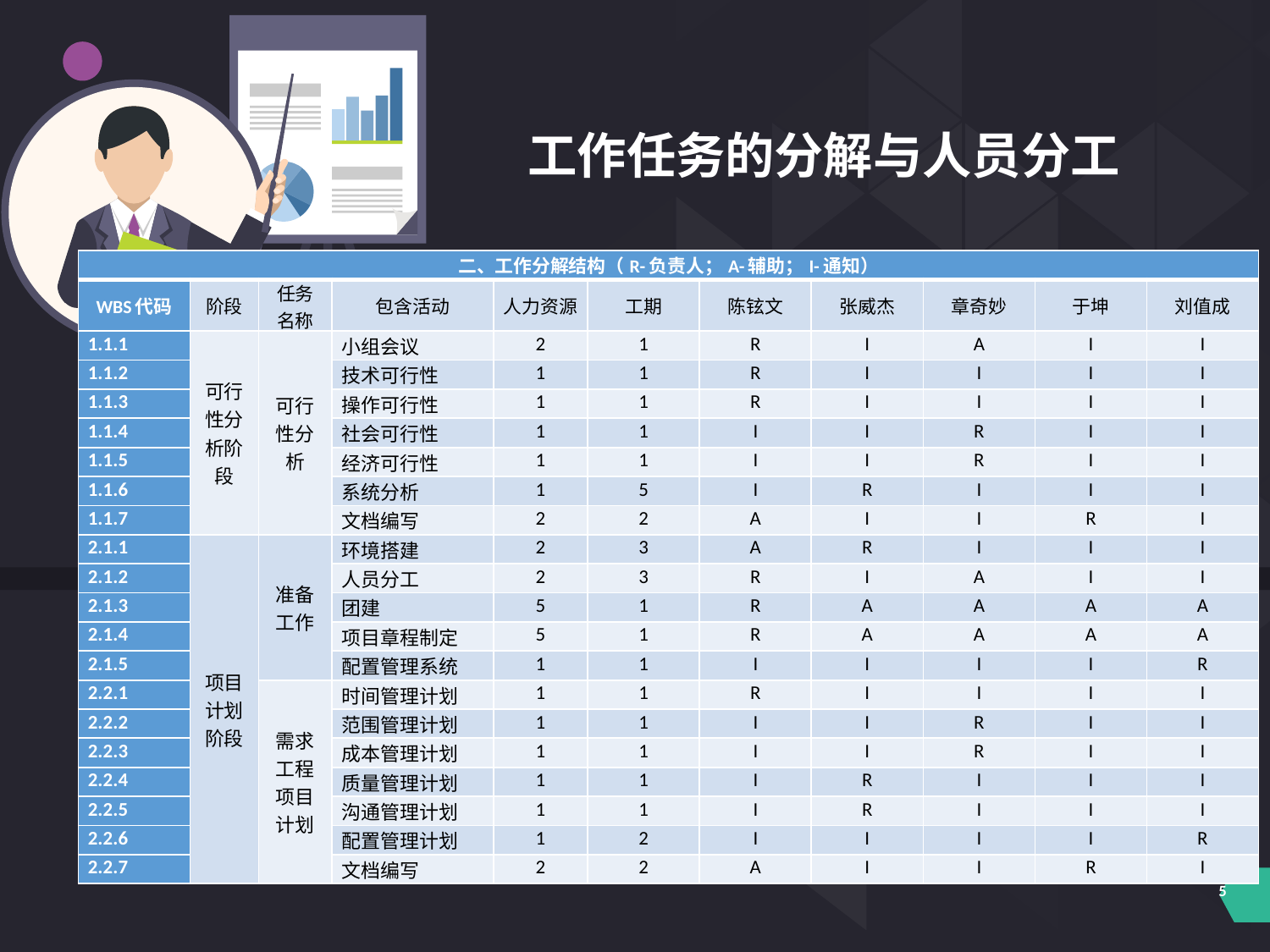

工作任务的分解与人员分工
| 二、工作分解结构（R-负责人；A-辅助；I-通知） |  |  |  |  |  |  |  |  |  |  |
| --- | --- | --- | --- | --- | --- | --- | --- | --- | --- | --- |
| WBS代码 | 阶段 | 任务名称 | 包含活动 | 人力资源 | 工期 | 陈铉文 | 张威杰 | 章奇妙 | 于坤 | 刘值成 |
| 1.1.1 | 可行性分析阶段 | 可行性分析 | 小组会议 | 2 | 1 | R | I | A | I | I |
| 1.1.2 |  |  | 技术可行性 | 1 | 1 | R | I | I | I | I |
| 1.1.3 |  |  | 操作可行性 | 1 | 1 | R | I | I | I | I |
| 1.1.4 |  |  | 社会可行性 | 1 | 1 | I | I | R | I | I |
| 1.1.5 |  |  | 经济可行性 | 1 | 1 | I | I | R | I | I |
| 1.1.6 |  |  | 系统分析 | 1 | 5 | I | R | I | I | I |
| 1.1.7 |  |  | 文档编写 | 2 | 2 | A | I | I | R | I |
| 2.1.1 | 项目计划阶段 | 准备工作 | 环境搭建 | 2 | 3 | A | R | I | I | I |
| 2.1.2 |  |  | 人员分工 | 2 | 3 | R | I | A | I | I |
| 2.1.3 |  |  | 团建 | 5 | 1 | R | A | A | A | A |
| 2.1.4 |  |  | 项目章程制定 | 5 | 1 | R | A | A | A | A |
| 2.1.5 |  |  | 配置管理系统 | 1 | 1 | I | I | I | I | R |
| 2.2.1 |  | 需求工程项目计划 | 时间管理计划 | 1 | 1 | R | I | I | I | I |
| 2.2.2 |  |  | 范围管理计划 | 1 | 1 | I | I | R | I | I |
| 2.2.3 |  |  | 成本管理计划 | 1 | 1 | I | I | R | I | I |
| 2.2.4 |  |  | 质量管理计划 | 1 | 1 | I | R | I | I | I |
| 2.2.5 |  |  | 沟通管理计划 | 1 | 1 | I | R | I | I | I |
| 2.2.6 |  |  | 配置管理计划 | 1 | 2 | I | I | I | I | R |
| 2.2.7 |  |  | 文档编写 | 2 | 2 | A | I | I | R | I |